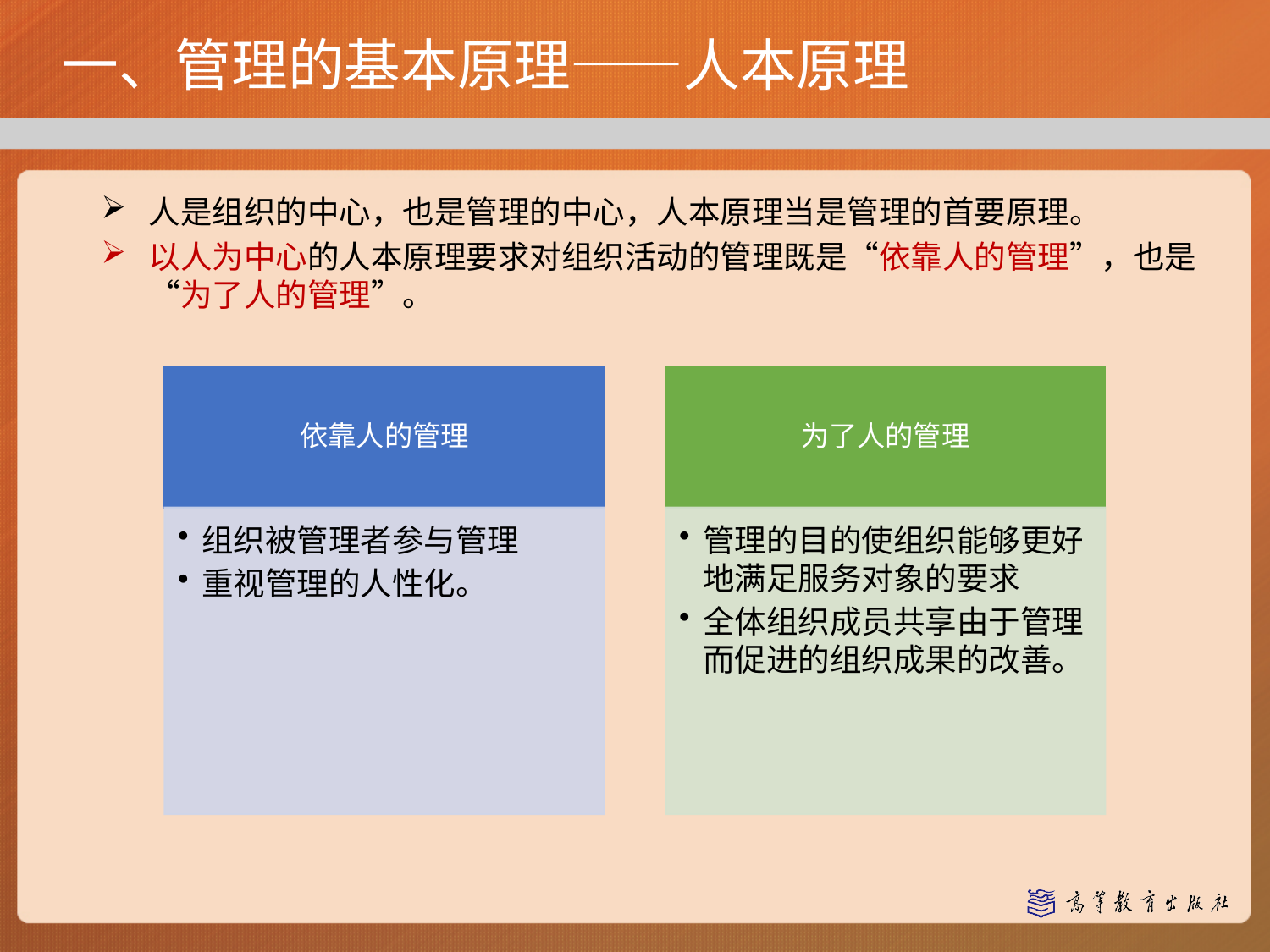

一、管理的基本原理——人本原理
人是组织的中心，也是管理的中心，人本原理当是管理的首要原理。
以人为中心的人本原理要求对组织活动的管理既是“依靠人的管理”，也是“为了人的管理”。
依靠人的管理
组织被管理者参与管理
重视管理的人性化。
为了人的管理
管理的目的使组织能够更好地满足服务对象的要求
全体组织成员共享由于管理而促进的组织成果的改善。